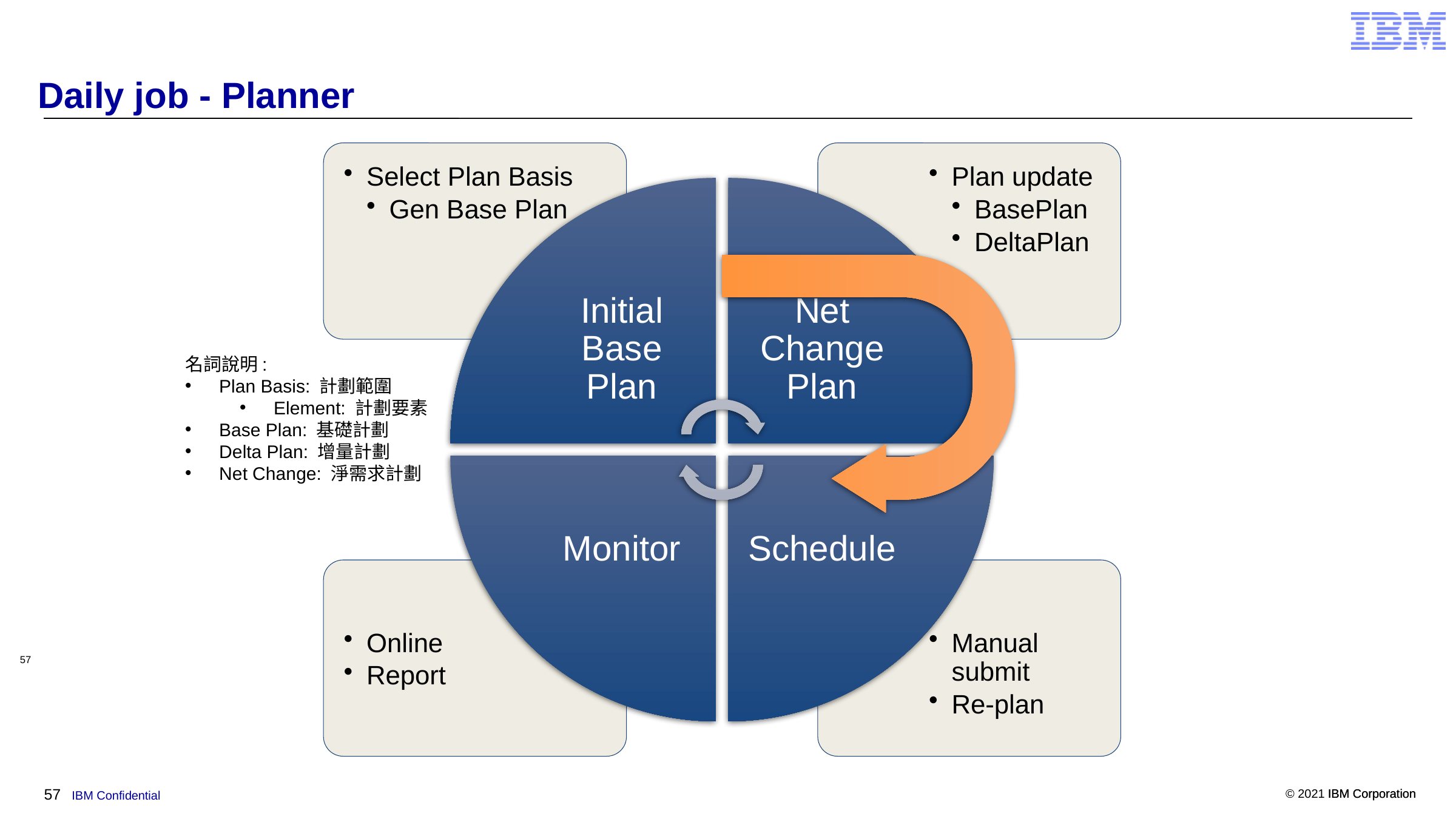

# Daily job - Planner
Manual submit
Re-plan
Online
Report
Plan update
BasePlan
DeltaPlan
Select Plan Basis
Gen Base Plan
Initial Base Plan
Net Change Plan
Schedule
Monitor

名詞說明:
Plan Basis: 計劃範圍
Element: 計劃要素
Base Plan: 基礎計劃
Delta Plan: 增量計劃
Net Change: 淨需求計劃
57